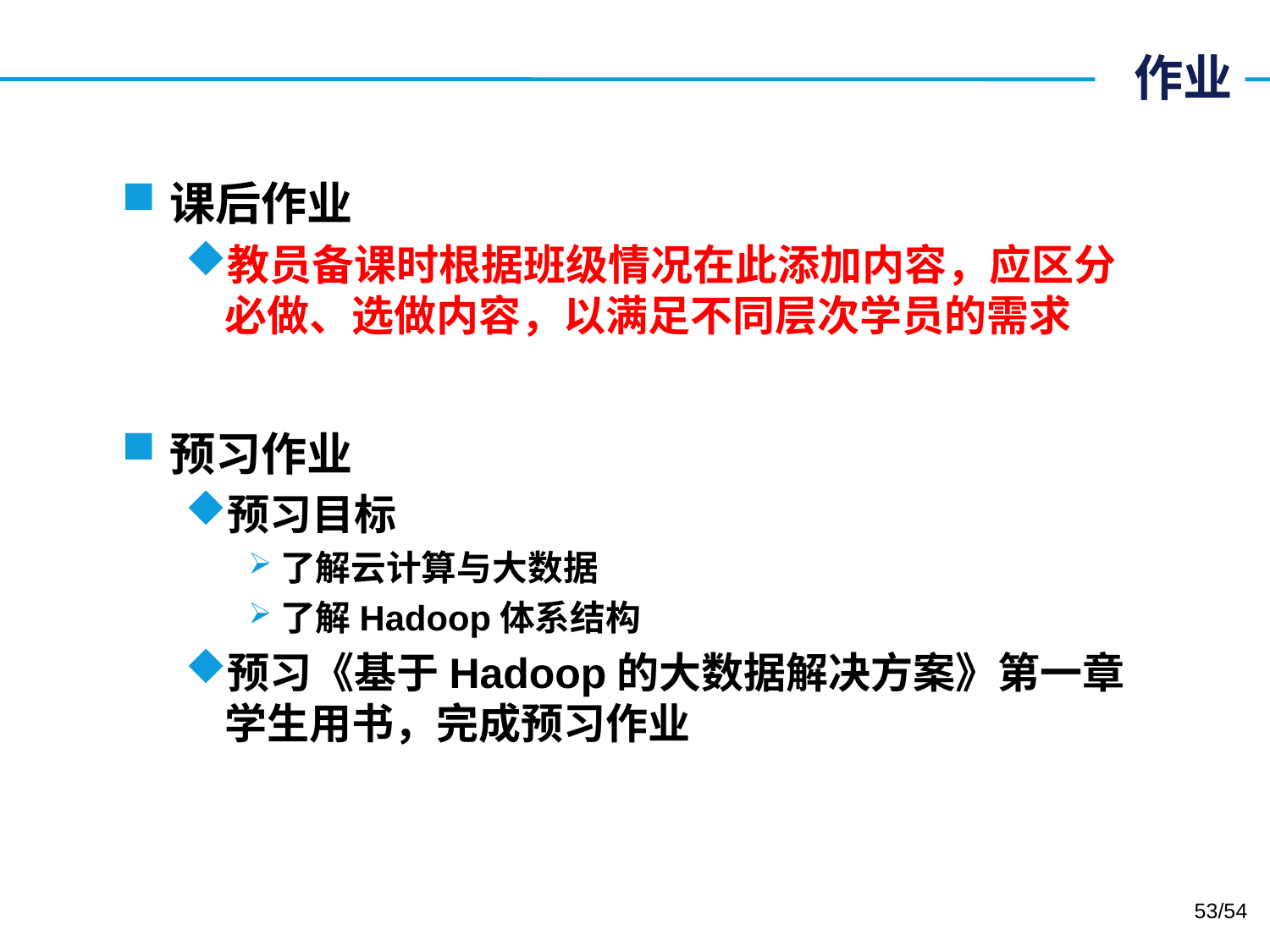

# 作业
课后作业
教员备课时根据班级情况在此添加内容，应区分必做、选做内容，以满足不同层次学员的需求

预习作业
预习目标
了解云计算与大数据
了解Hadoop体系结构
预习《基于Hadoop的大数据解决方案》第一章学生用书，完成预习作业

53/54